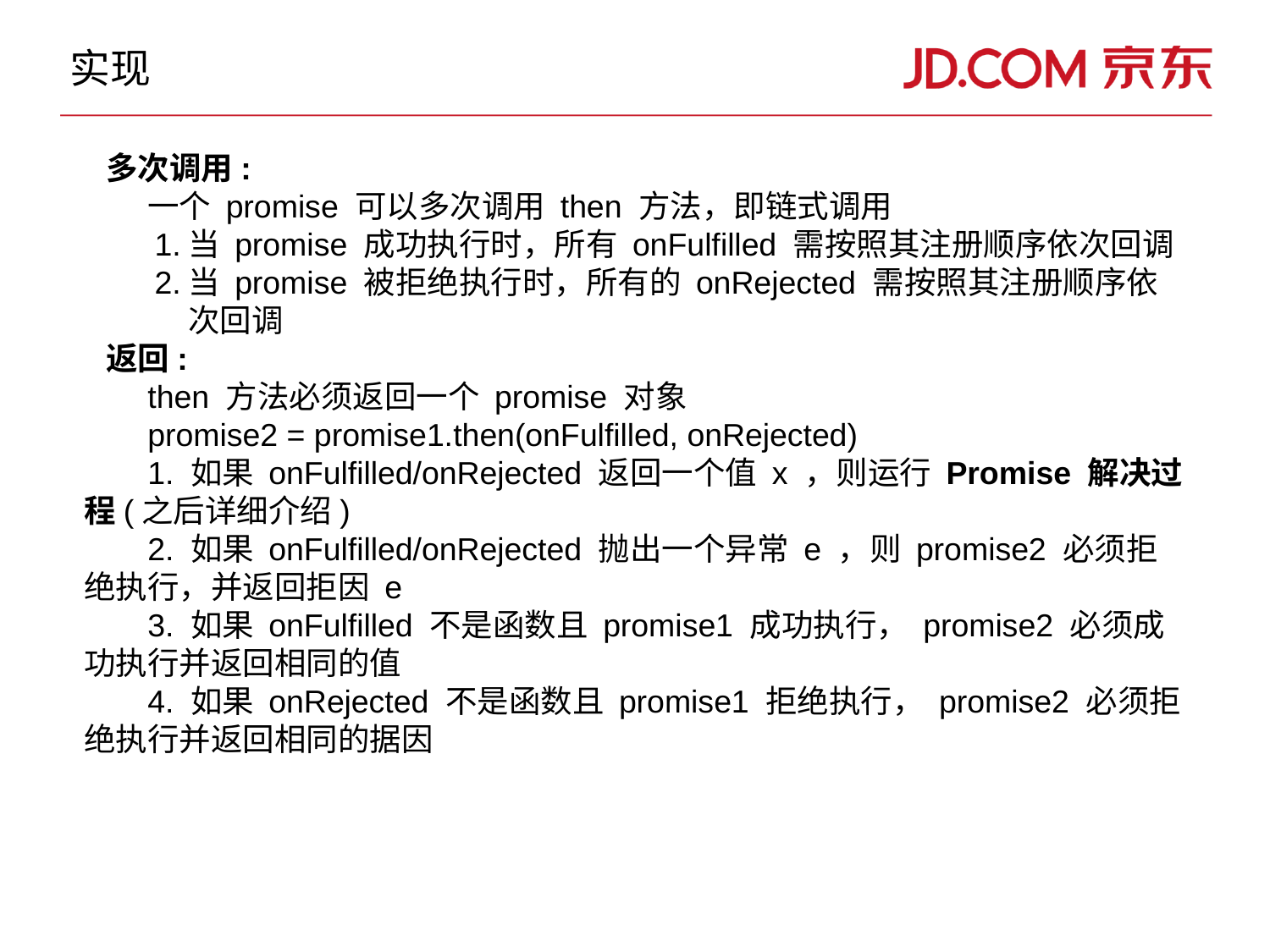

# 实现
  多次调用:
一个 promise 可以多次调用 then 方法，即链式调用
当 promise 成功执行时，所有 onFulfilled 需按照其注册顺序依次回调
当 promise 被拒绝执行时，所有的 onRejected 需按照其注册顺序依次回调
  返回:
then 方法必须返回一个 promise 对象
promise2 = promise1.then(onFulfilled, onRejected)
1. 如果 onFulfilled/onRejected 返回一个值 x ，则运行 Promise 解决过程(之后详细介绍)
2. 如果 onFulfilled/onRejected 抛出一个异常 e ，则 promise2 必须拒绝执行，并返回拒因 e
3. 如果 onFulfilled 不是函数且 promise1 成功执行， promise2 必须成功执行并返回相同的值
4. 如果 onRejected 不是函数且 promise1 拒绝执行， promise2 必须拒绝执行并返回相同的据因